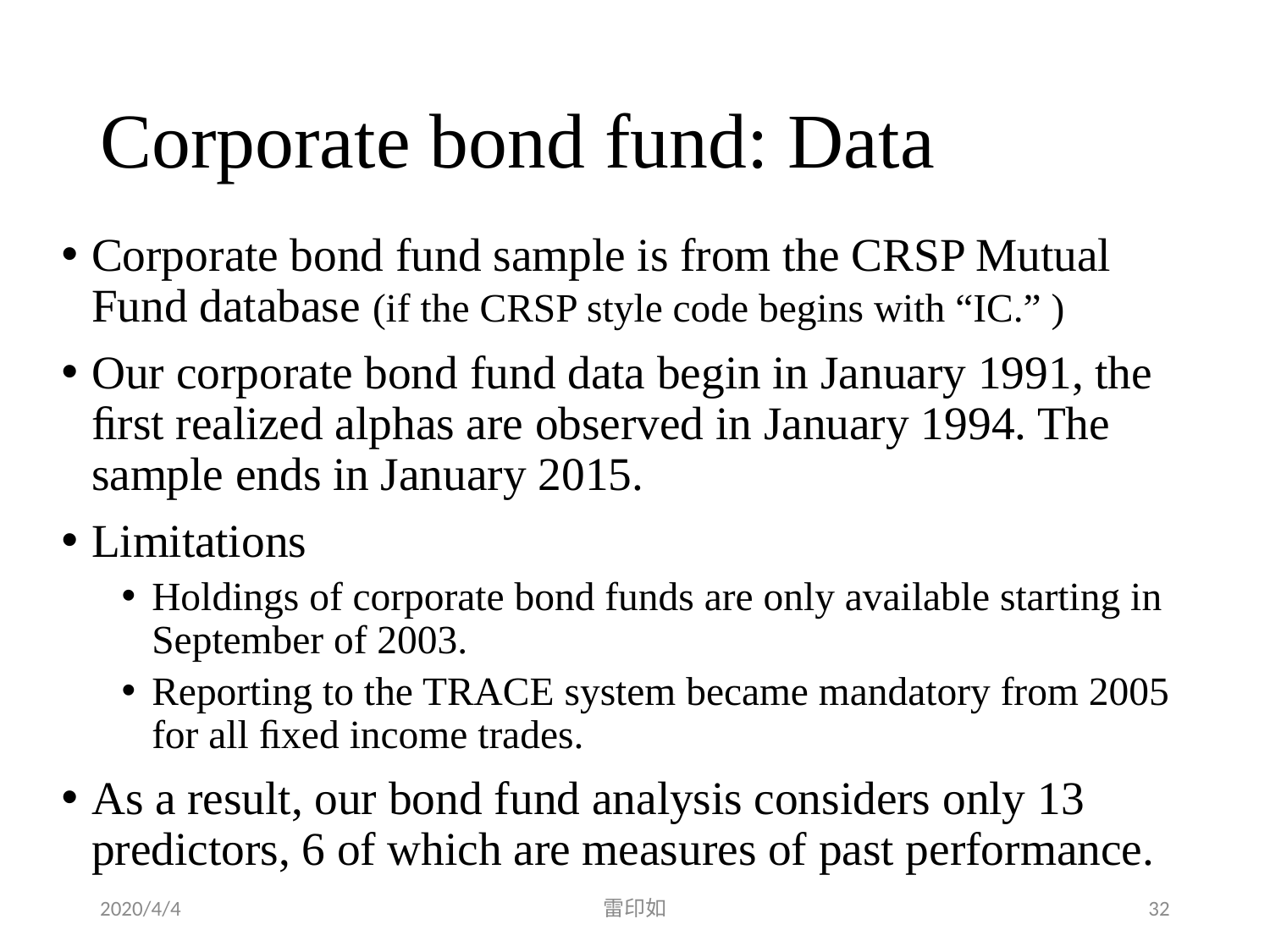

# Corporate bond fund: Data
Corporate bond fund sample is from the CRSP Mutual Fund database (if the CRSP style code begins with “IC.” )
Our corporate bond fund data begin in January 1991, the ﬁrst realized alphas are observed in January 1994. The sample ends in January 2015.
Limitations
Holdings of corporate bond funds are only available starting in September of 2003.
Reporting to the TRACE system became mandatory from 2005 for all ﬁxed income trades.
As a result, our bond fund analysis considers only 13 predictors, 6 of which are measures of past performance.
2020/4/4
雷印如
32